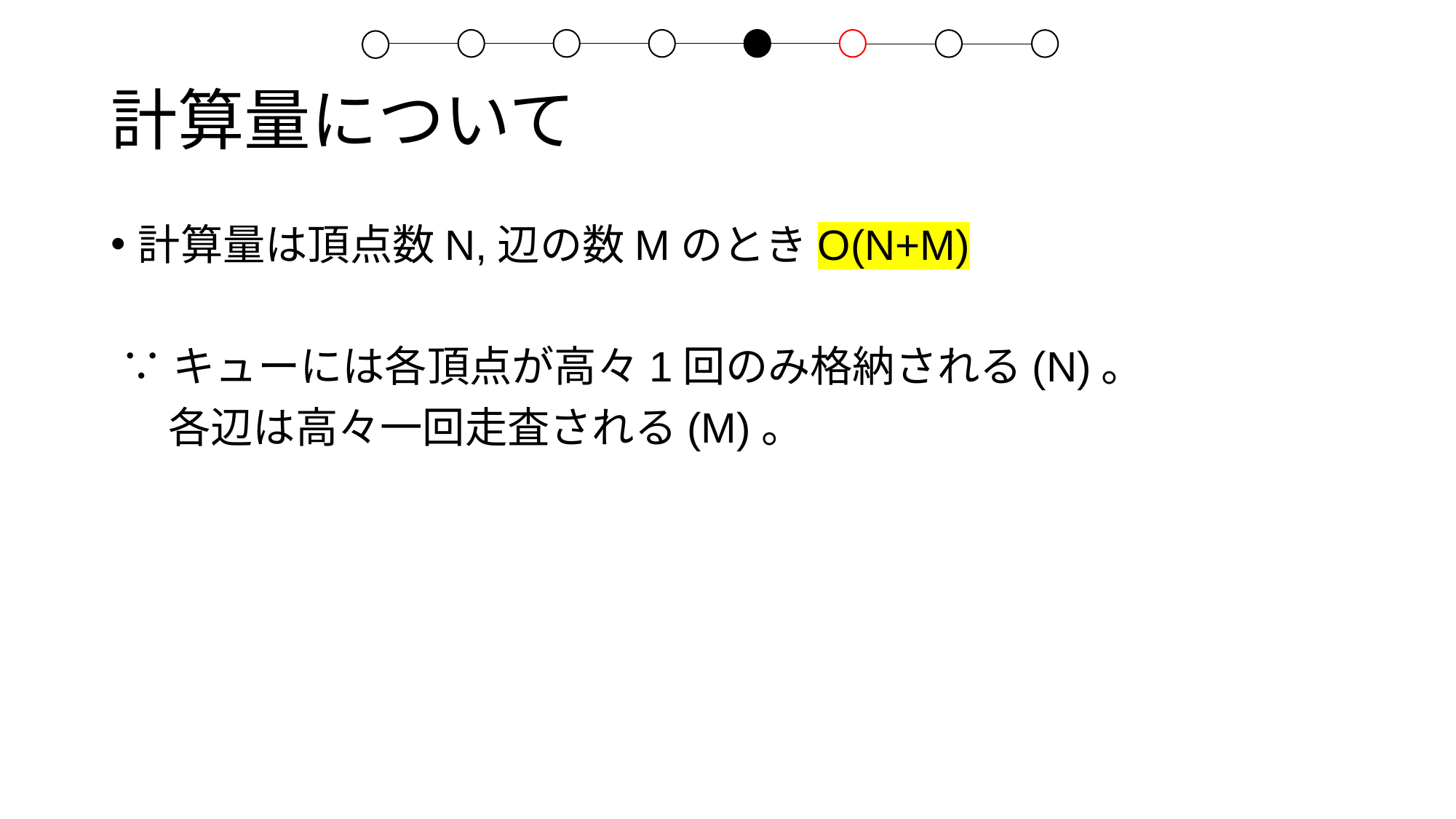

# 計算量について
計算量は頂点数N,辺の数MのときO(N+M)

 ∵キューには各頂点が高々1回のみ格納される(N)。
     各辺は高々一回走査される(M)。